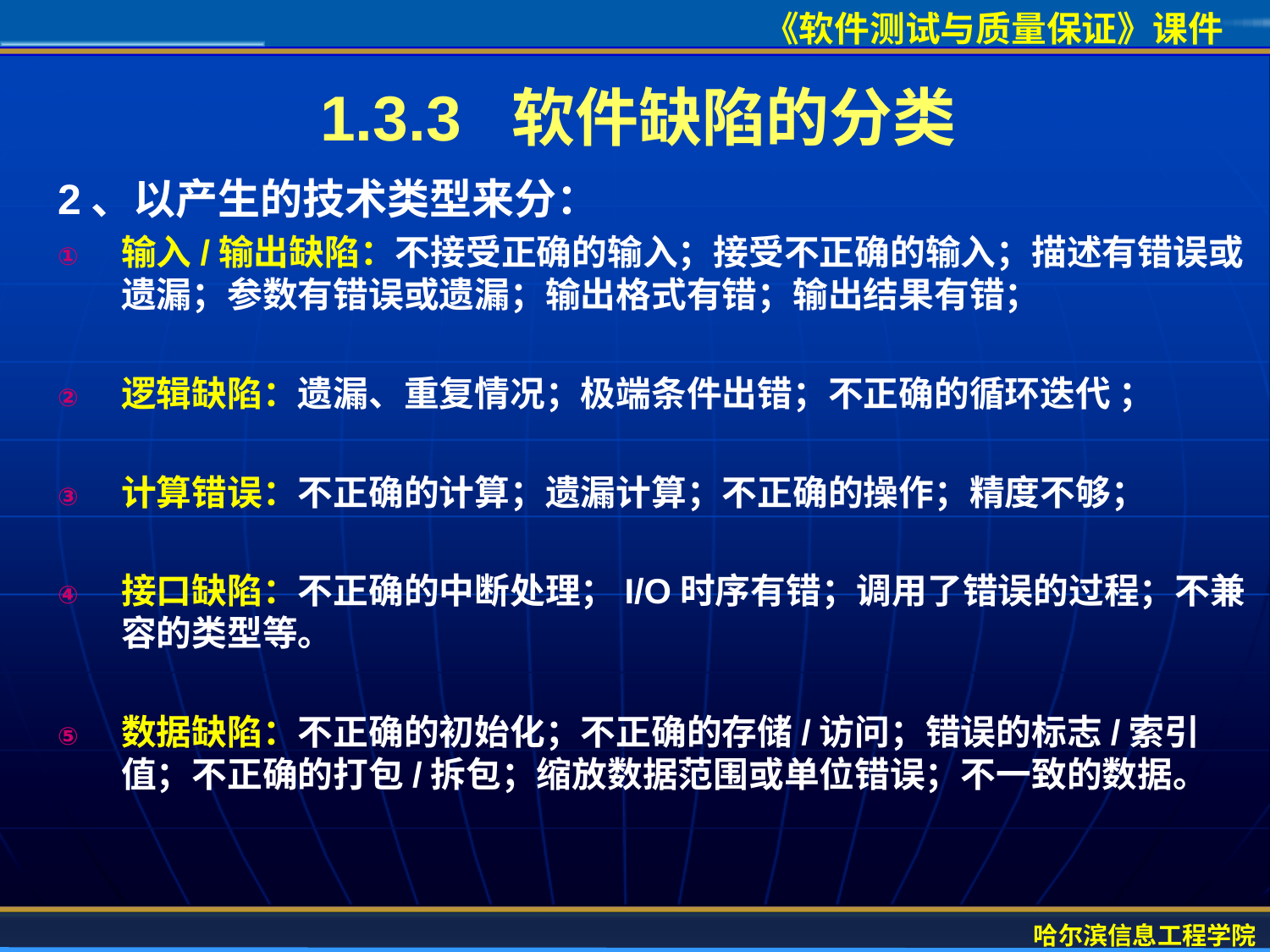

# 1.3.3  软件缺陷的分类
2、以产生的技术类型来分：
输入/输出缺陷：不接受正确的输入；接受不正确的输入；描述有错误或遗漏；参数有错误或遗漏；输出格式有错；输出结果有错；

逻辑缺陷：遗漏、重复情况；极端条件出错；不正确的循环迭代 ；

计算错误：不正确的计算；遗漏计算；不正确的操作；精度不够；

接口缺陷：不正确的中断处理；I/O时序有错；调用了错误的过程；不兼容的类型等。

数据缺陷：不正确的初始化；不正确的存储/访问；错误的标志/索引值；不正确的打包/拆包；缩放数据范围或单位错误；不一致的数据。